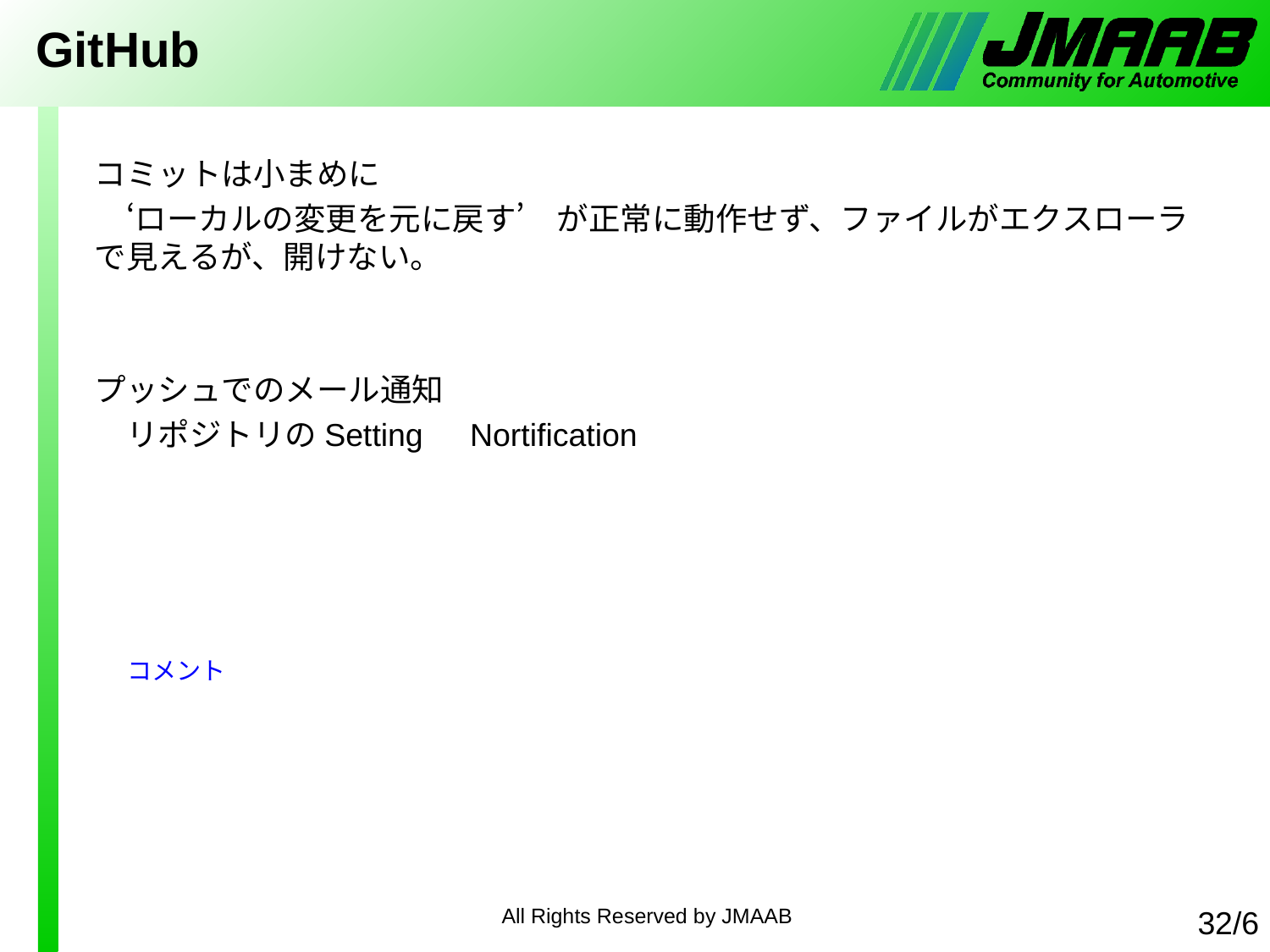

# GitHub
コミットは小まめに
　‘ローカルの変更を元に戻す’　が正常に動作せず、ファイルがエクスローラで見えるが、開けない。

プッシュでのメール通知
　リポジトリのSetting　Nortification

コメント